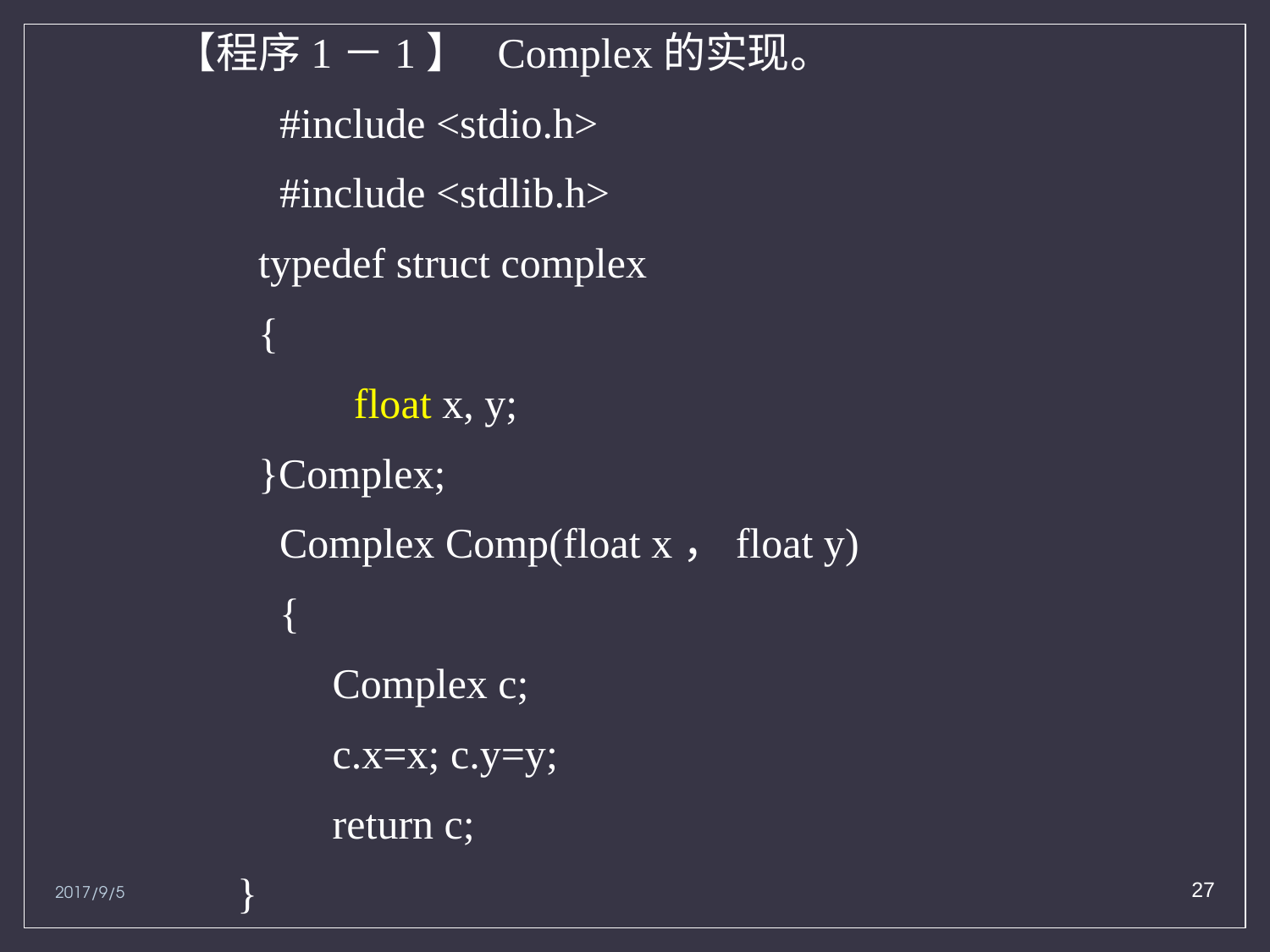

【程序1－1】  Complex的实现。
    #include <stdio.h>
    #include <stdlib.h>
  typedef struct complex
  {
           float x, y;
  }Complex;
    Complex Comp(float x，float y)
    {
   Complex c;
   c.x=x; c.y=y;
   return c;
}
2017/9/5
27